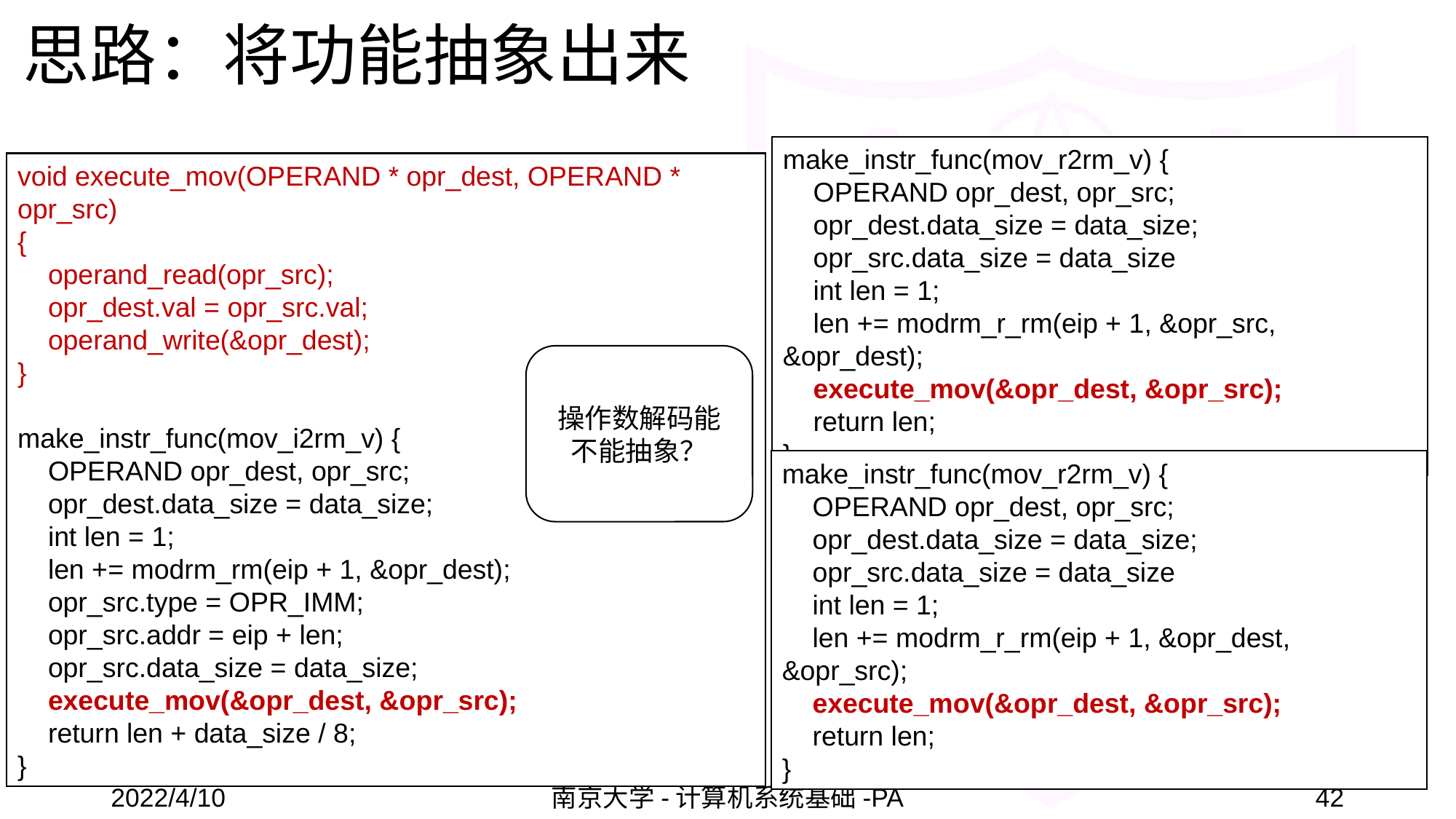

# 思路：将功能抽象出来
make_instr_func(mov_r2rm_v) {
    OPERAND opr_dest, opr_src;
    opr_dest.data_size = data_size;
    opr_src.data_size = data_size
    int len = 1;
    len += modrm_r_rm(eip + 1, &opr_src, &opr_dest);
    execute_mov(&opr_dest, &opr_src);
    return len;
}
void execute_mov(OPERAND * opr_dest, OPERAND * opr_src)
{
    operand_read(opr_src);
    opr_dest.val = opr_src.val;
    operand_write(&opr_dest);
}

make_instr_func(mov_i2rm_v) {
    OPERAND opr_dest, opr_src;
    opr_dest.data_size = data_size;
    int len = 1;
    len += modrm_rm(eip + 1, &opr_dest);
    opr_src.type = OPR_IMM;
    opr_src.addr = eip + len;
    opr_src.data_size = data_size;
    execute_mov(&opr_dest, &opr_src);
    return len + data_size / 8;
}
操作数解码能不能抽象？
make_instr_func(mov_r2rm_v) {
    OPERAND opr_dest, opr_src;
    opr_dest.data_size = data_size;
    opr_src.data_size = data_size
    int len = 1;
    len += modrm_r_rm(eip + 1, &opr_dest, &opr_src);
    execute_mov(&opr_dest, &opr_src);
    return len;
}
2022/4/10
南京大学-计算机系统基础-PA
42